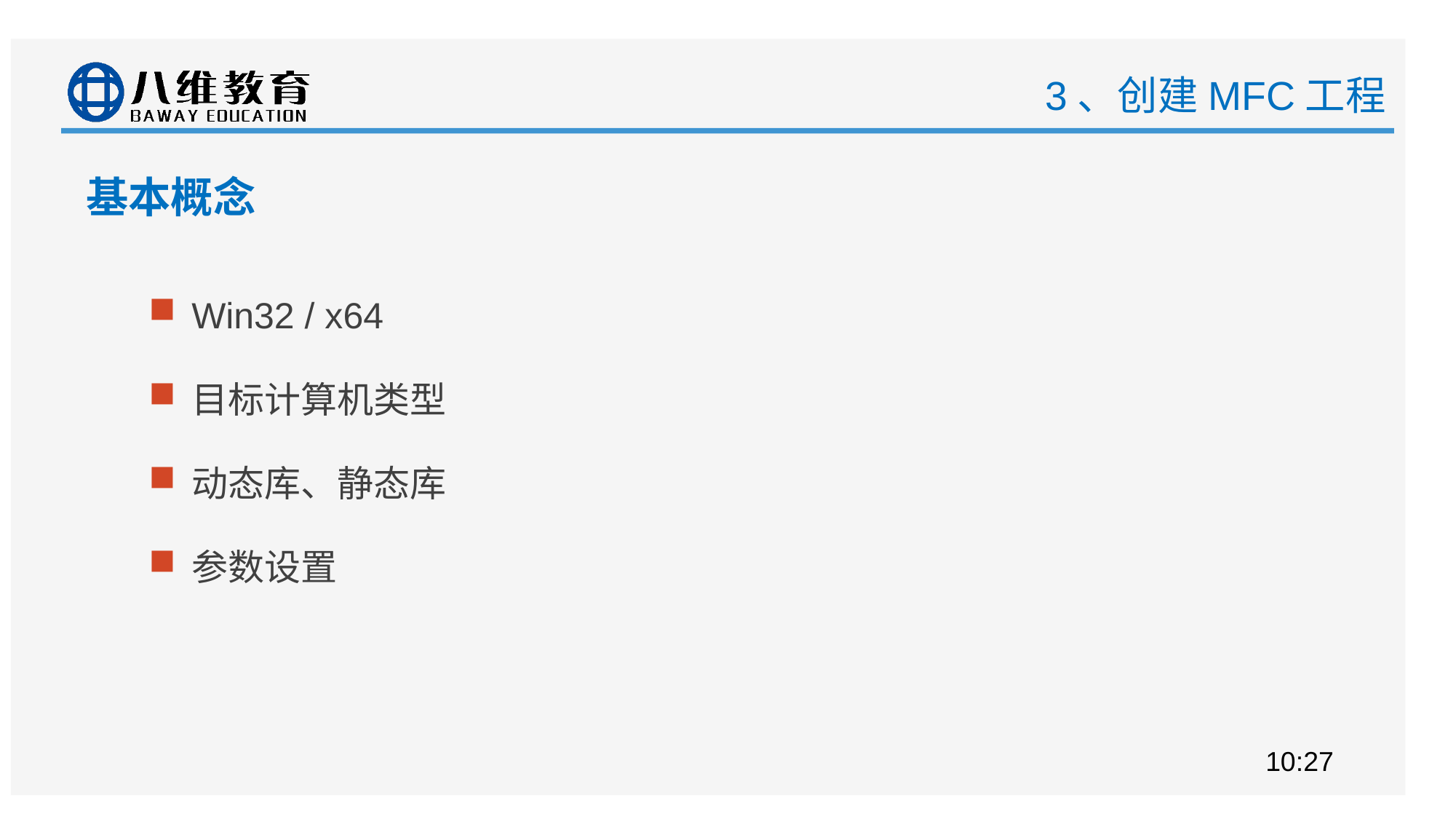

# 3、创建MFC工程
基本概念
Win32 / x64
目标计算机类型
动态库、静态库
参数设置